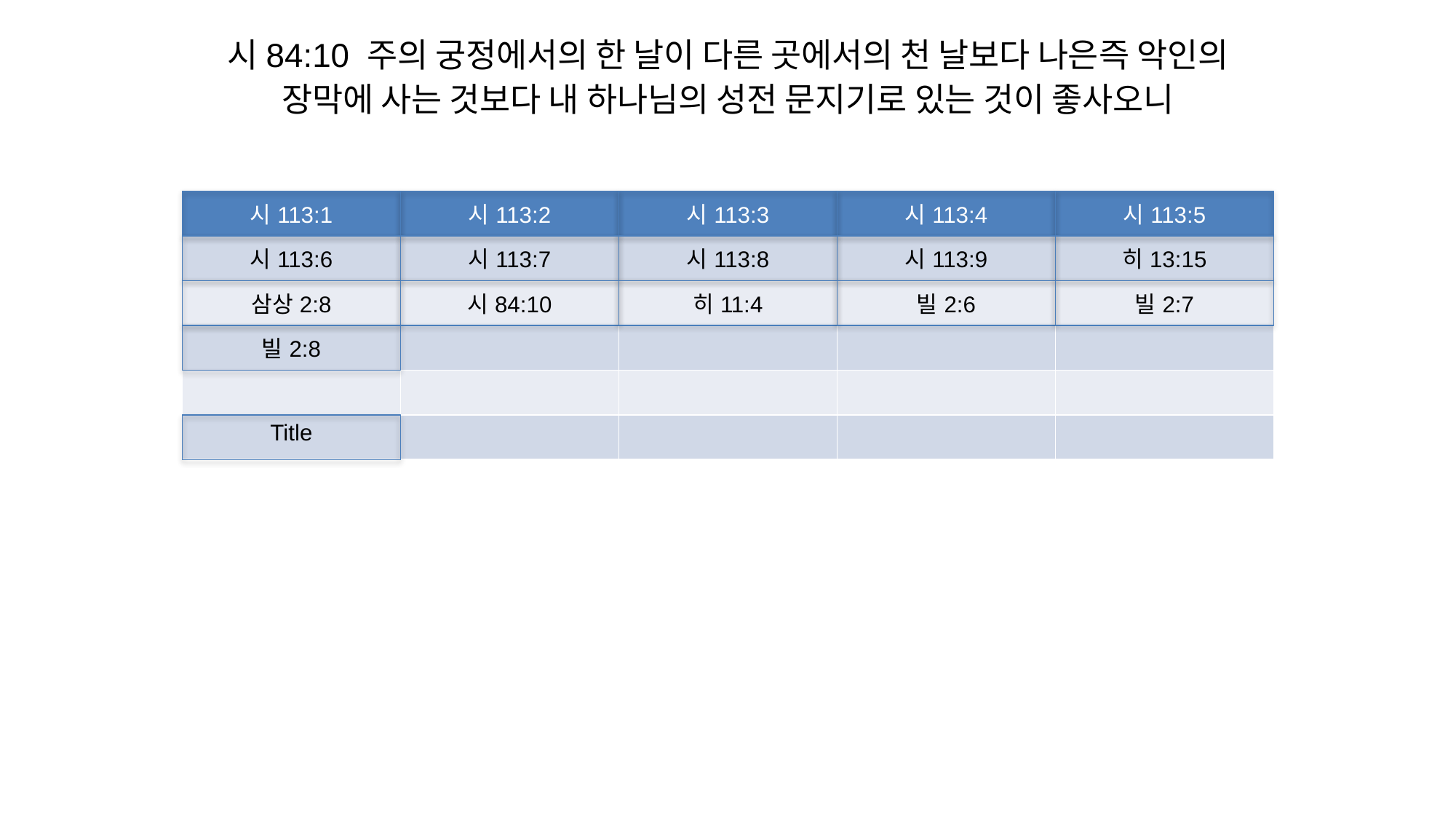

시84:10 주의 궁정에서의 한 날이 다른 곳에서의 천 날보다 나은즉 악인의
장막에 사는 것보다 내 하나님의 성전 문지기로 있는 것이 좋사오니
| 시113:1 | 시113:2 | 시113:3 | 시113:4 | 시113:5 |
| --- | --- | --- | --- | --- |
| 시113:6 | 시113:7 | 시113:8 | 시113:9 | 히13:15 |
| 삼상2:8 | 시84:10 | 히11:4 | 빌2:6 | 빌2:7 |
| 빌2:8 |  |  |  |  |
|  |  |  |  |  |
| Title |  |  |  |  |